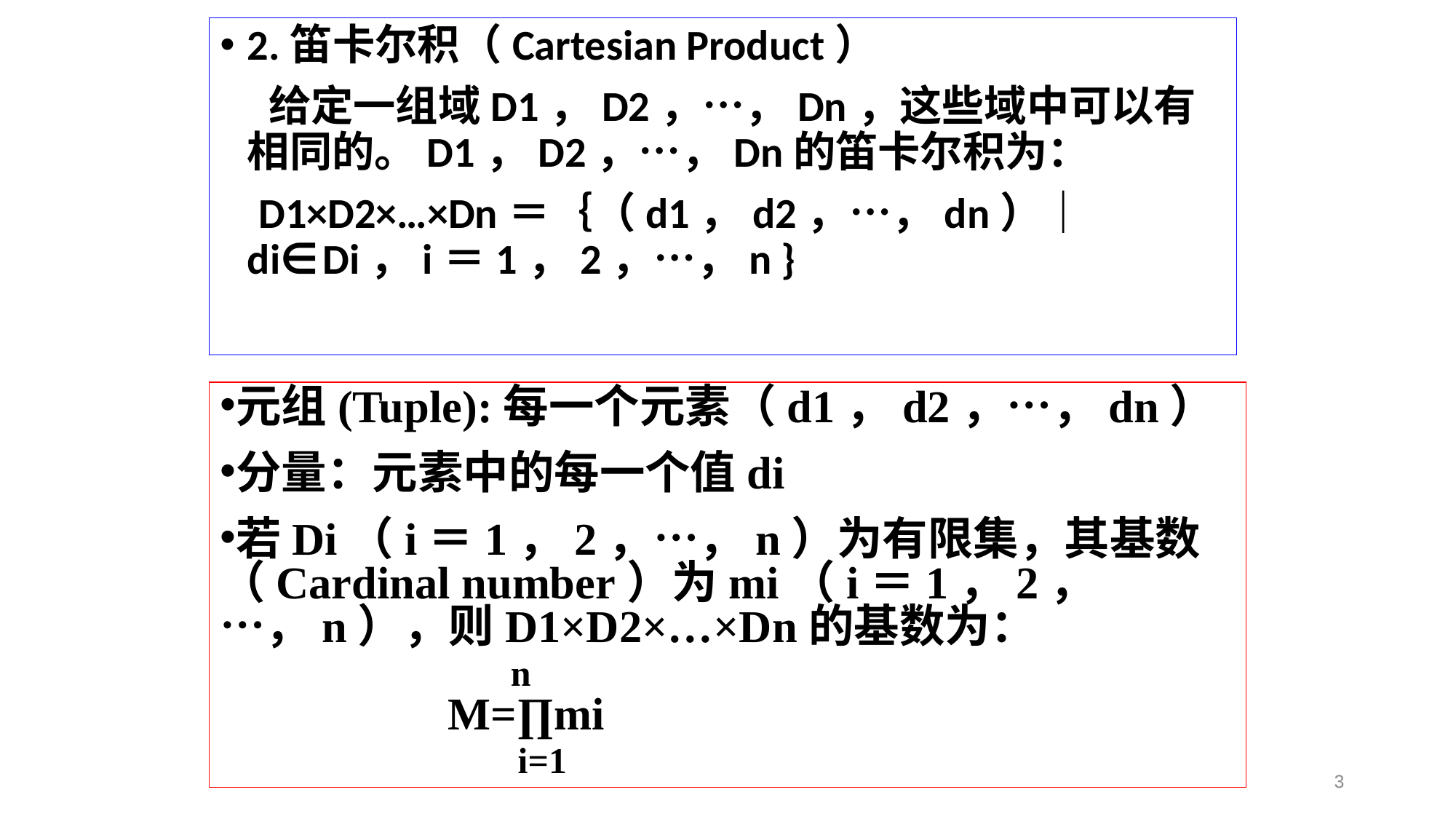

2.笛卡尔积（Cartesian Product）
    给定一组域D1，D2，…，Dn，这些域中可以有相同的。D1，D2，…，Dn的笛卡尔积为：
    D1×D2×…×Dn＝｛（d1，d2，…，dn）｜di∈Di，i＝1，2，…，n }
元组(Tuple):每一个元素（d1，d2，…，dn）
分量：元素中的每一个值di
若Di（i＝1，2，…，n）为有限集，其基数（Cardinal number）为mi（i＝1，2，…，n），则D1×D2×…×Dn的基数为：
                           n
                    M=∏mi
                          i=1
3